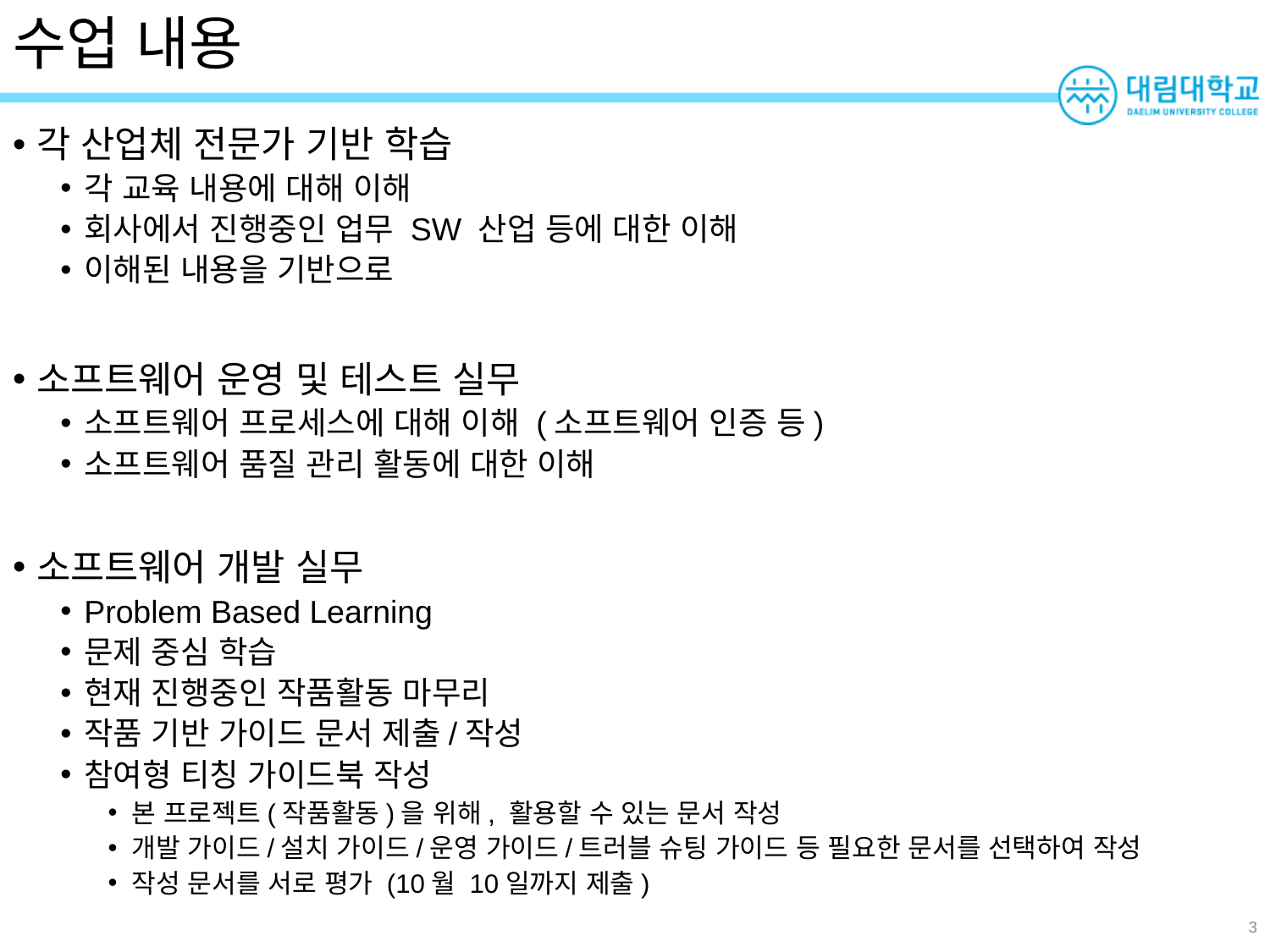

# 수업 내용
각 산업체 전문가 기반 학습
각 교육 내용에 대해 이해
회사에서 진행중인 업무 SW 산업 등에 대한 이해
이해된 내용을 기반으로

소프트웨어 운영 및 테스트 실무
소프트웨어 프로세스에 대해 이해 (소프트웨어 인증 등)
소프트웨어 품질 관리 활동에 대한 이해

소프트웨어 개발 실무
Problem Based Learning
문제 중심 학습
현재 진행중인 작품활동 마무리
작품 기반 가이드 문서 제출/작성
참여형 티칭 가이드북 작성
본 프로젝트(작품활동)을 위해, 활용할 수 있는 문서 작성
개발 가이드/설치 가이드/운영 가이드/트러블 슈팅 가이드 등 필요한 문서를 선택하여 작성
작성 문서를 서로 평가 (10월 10일까지 제출)
3